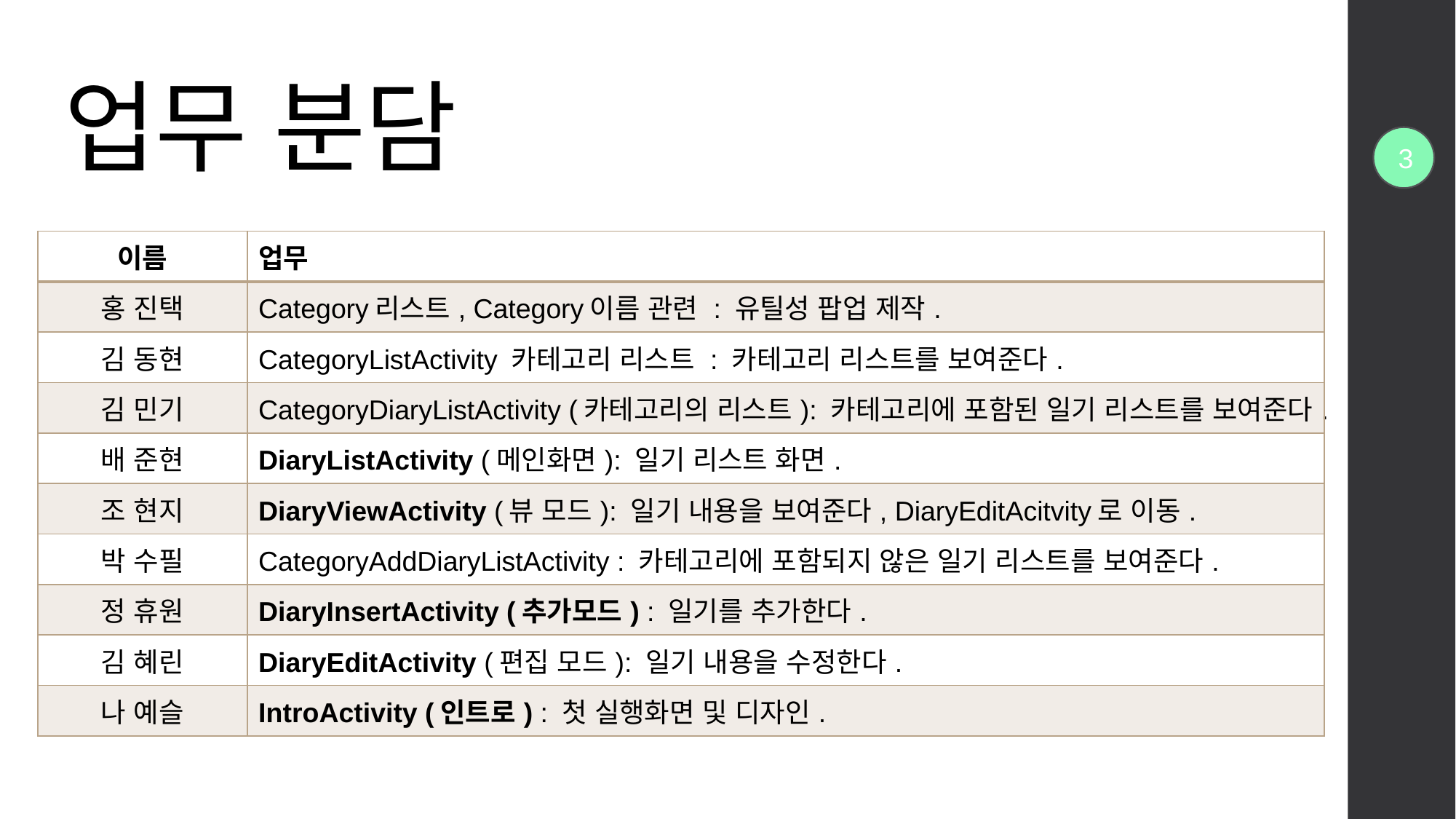

# 업무 분담

3
| 이름 | 업무 |
| --- | --- |
| 홍 진택 | Category리스트, Category이름 관련 : 유틸성 팝업 제작. |
| 김 동현 | CategoryListActivity 카테고리 리스트 : 카테고리 리스트를 보여준다. |
| 김 민기 | CategoryDiaryListActivity (카테고리의 리스트): 카테고리에 포함된 일기 리스트를 보여준다. |
| 배 준현 | DiaryListActivity (메인화면): 일기 리스트 화면. |
| 조 현지 | DiaryViewActivity (뷰 모드): 일기 내용을 보여준다, DiaryEditAcitvity로 이동. |
| 박 수필 | CategoryAddDiaryListActivity : 카테고리에 포함되지 않은 일기 리스트를 보여준다. |
| 정 휴원 | DiaryInsertActivity (추가모드) : 일기를 추가한다. |
| 김 혜린 | DiaryEditActivity (편집 모드): 일기 내용을 수정한다. |
| 나 예슬 | IntroActivity (인트로) : 첫 실행화면 및 디자인. |